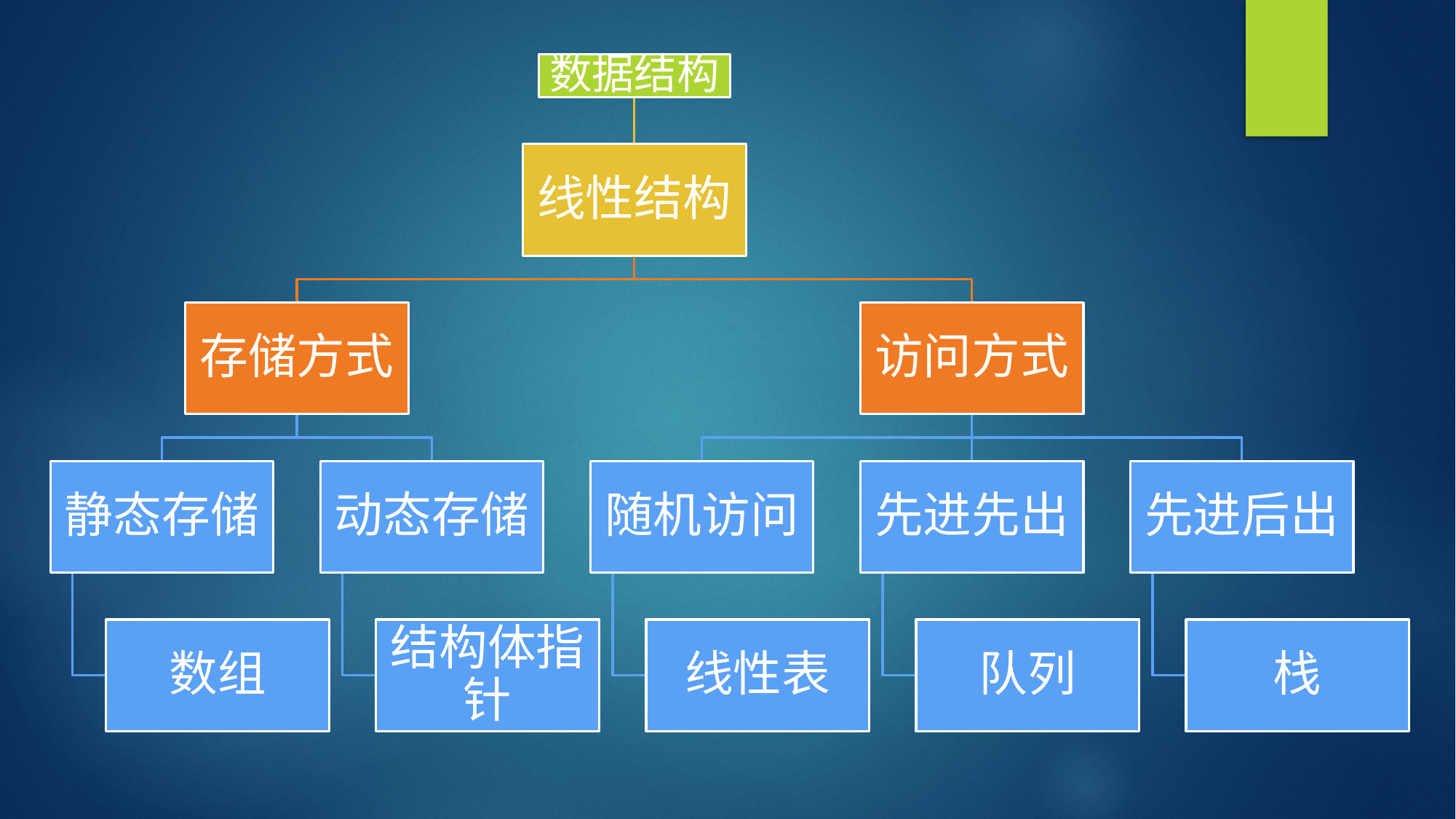

数据结构
线性结构
存储方式
静态存储
数组
动态存储
结构体指针
访问方式
随机访问
线性表
先进先出
队列
先进后出
栈
#